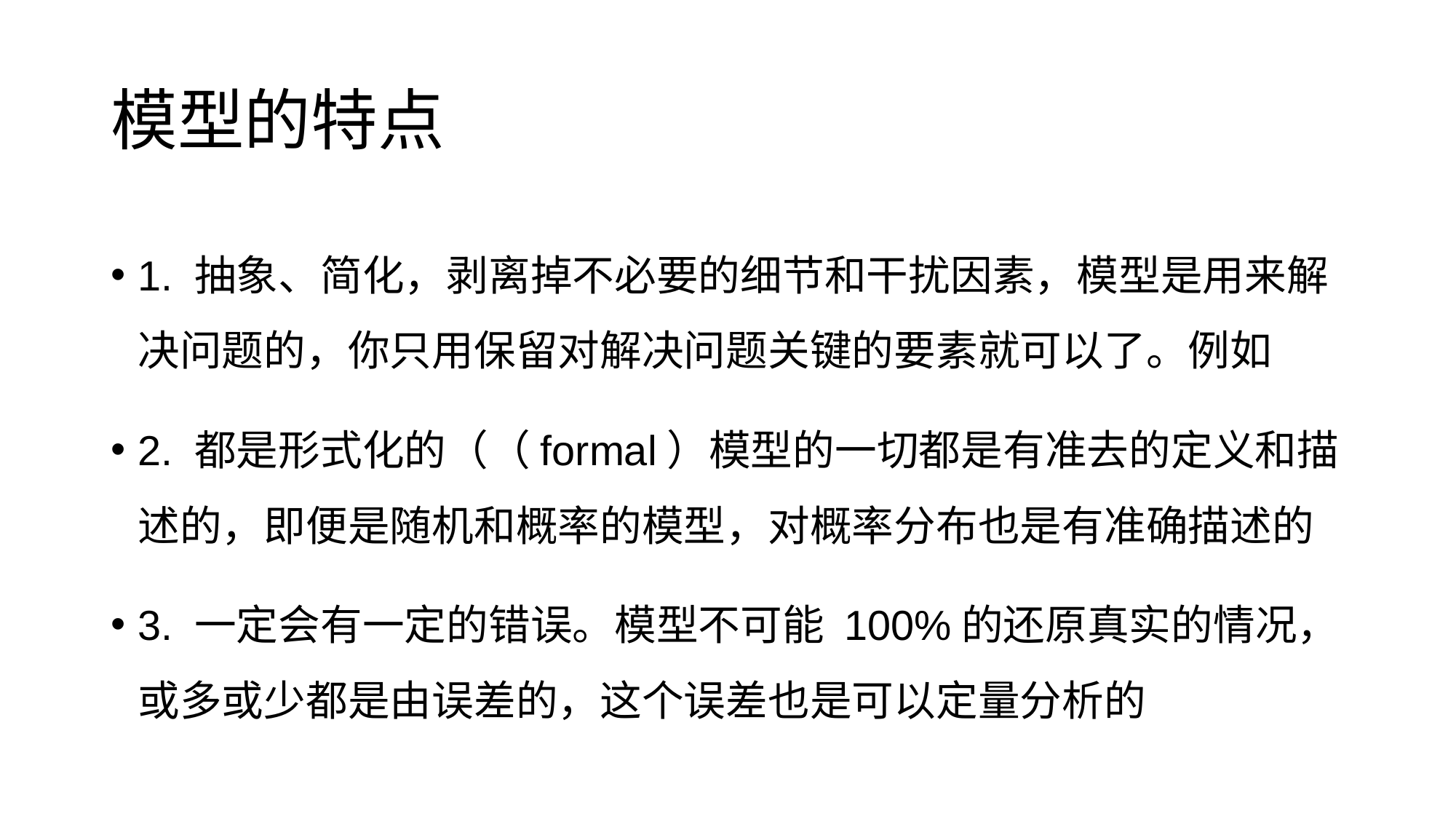

# 模型的特点
1. 抽象、简化，剥离掉不必要的细节和干扰因素，模型是用来解决问题的，你只用保留对解决问题关键的要素就可以了。例如
2. 都是形式化的（（formal）模型的一切都是有准去的定义和描述的，即便是随机和概率的模型，对概率分布也是有准确描述的
3. 一定会有一定的错误。模型不可能 100%的还原真实的情况，或多或少都是由误差的，这个误差也是可以定量分析的